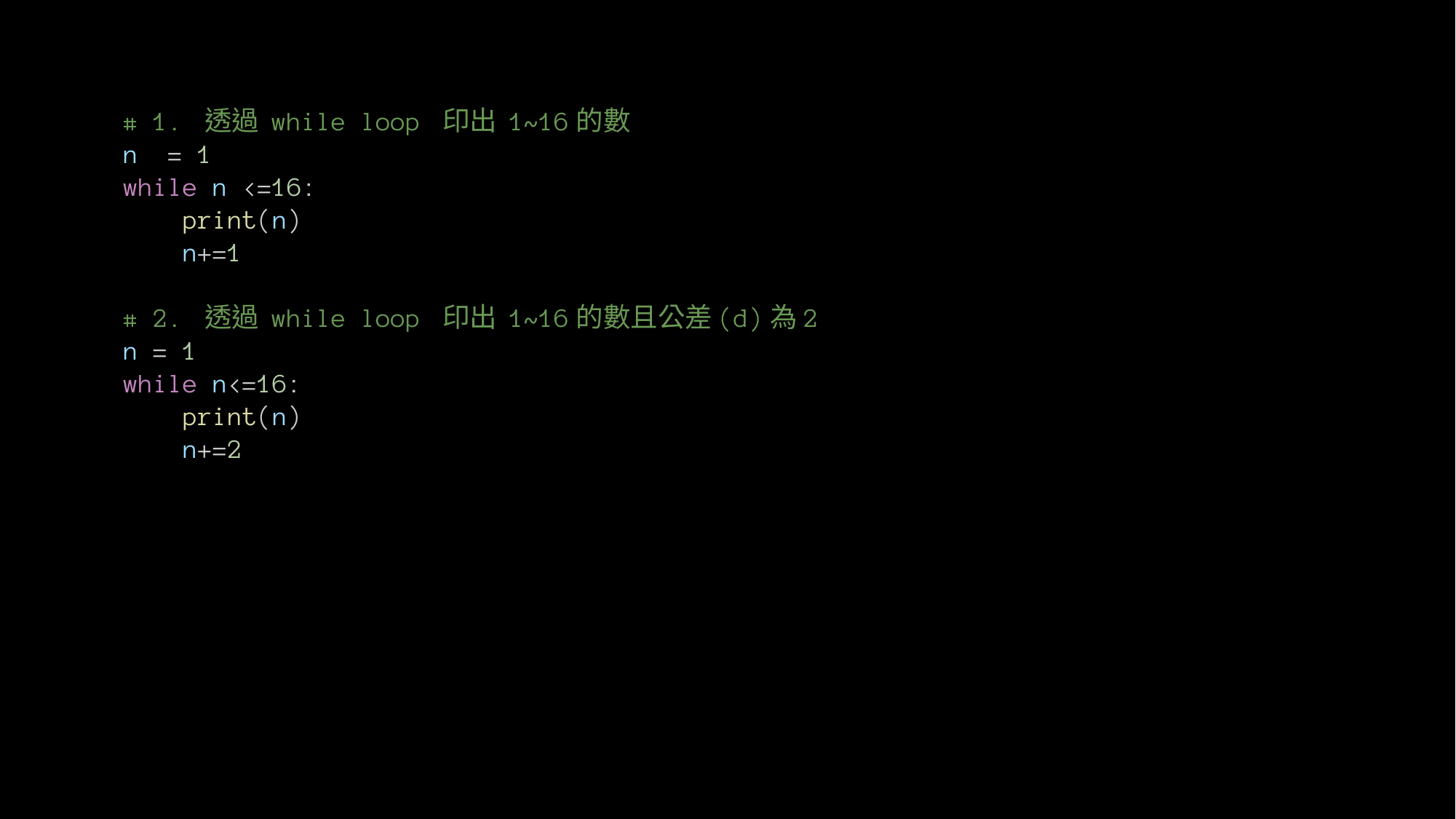

# 1. 透過 while loop 印出 1~16的數
n  = 1
while n <=16:
    print(n)
    n+=1

# 2. 透過 while loop 印出 1~16的數且公差(d)為2
n = 1
while n<=16:
    print(n)
    n+=2